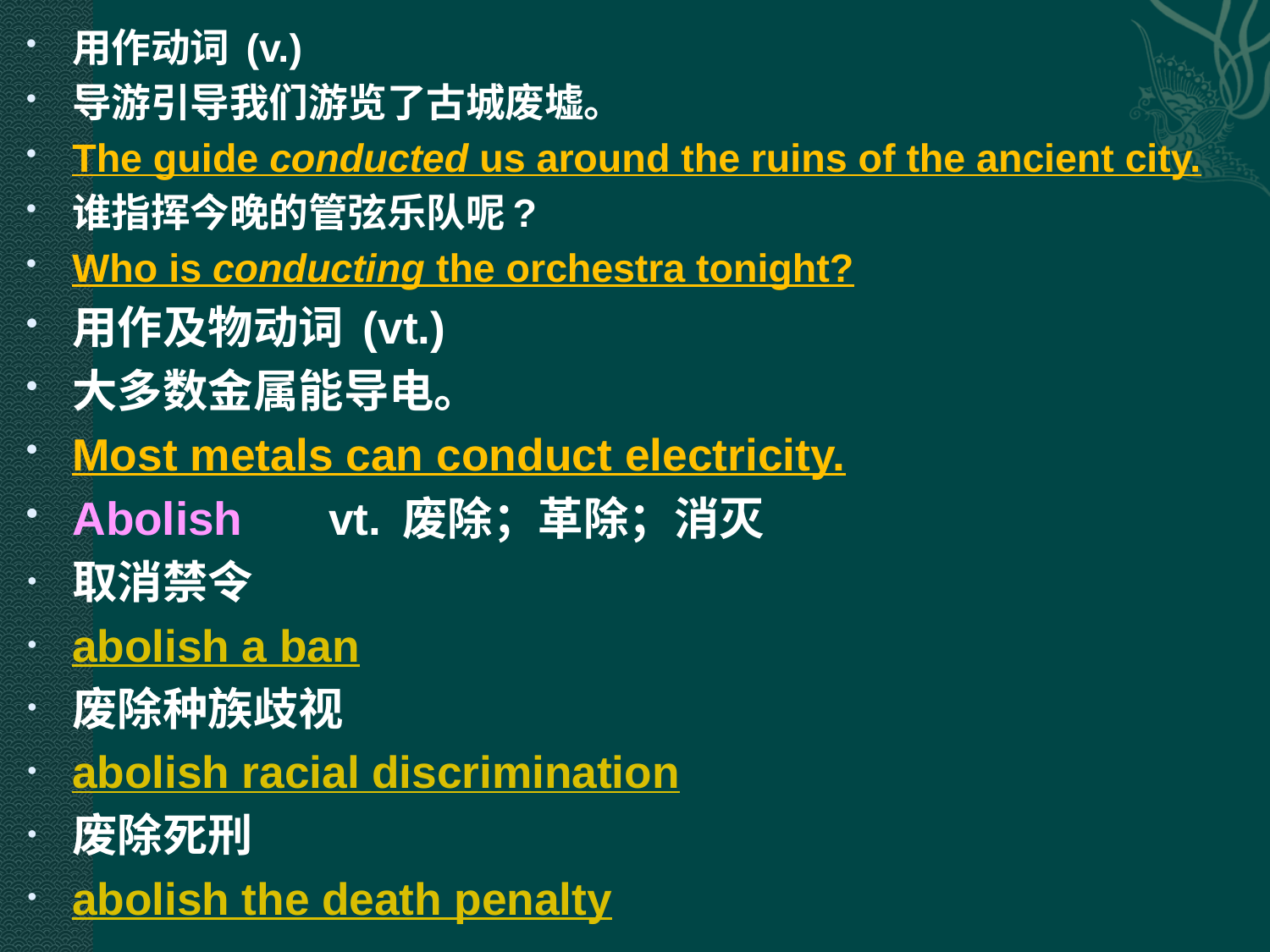

用作动词 (v.)
导游引导我们游览了古城废墟。
The guide conducted us around the ruins of the ancient city.
谁指挥今晚的管弦乐队呢?
Who is conducting the orchestra tonight?
用作及物动词 (vt.)
大多数金属能导电。
Most metals can conduct electricity.
Abolish 　 vt. 废除；革除；消灭
取消禁令
abolish a ban
废除种族歧视
abolish racial discrimination
废除死刑
abolish the death penalty